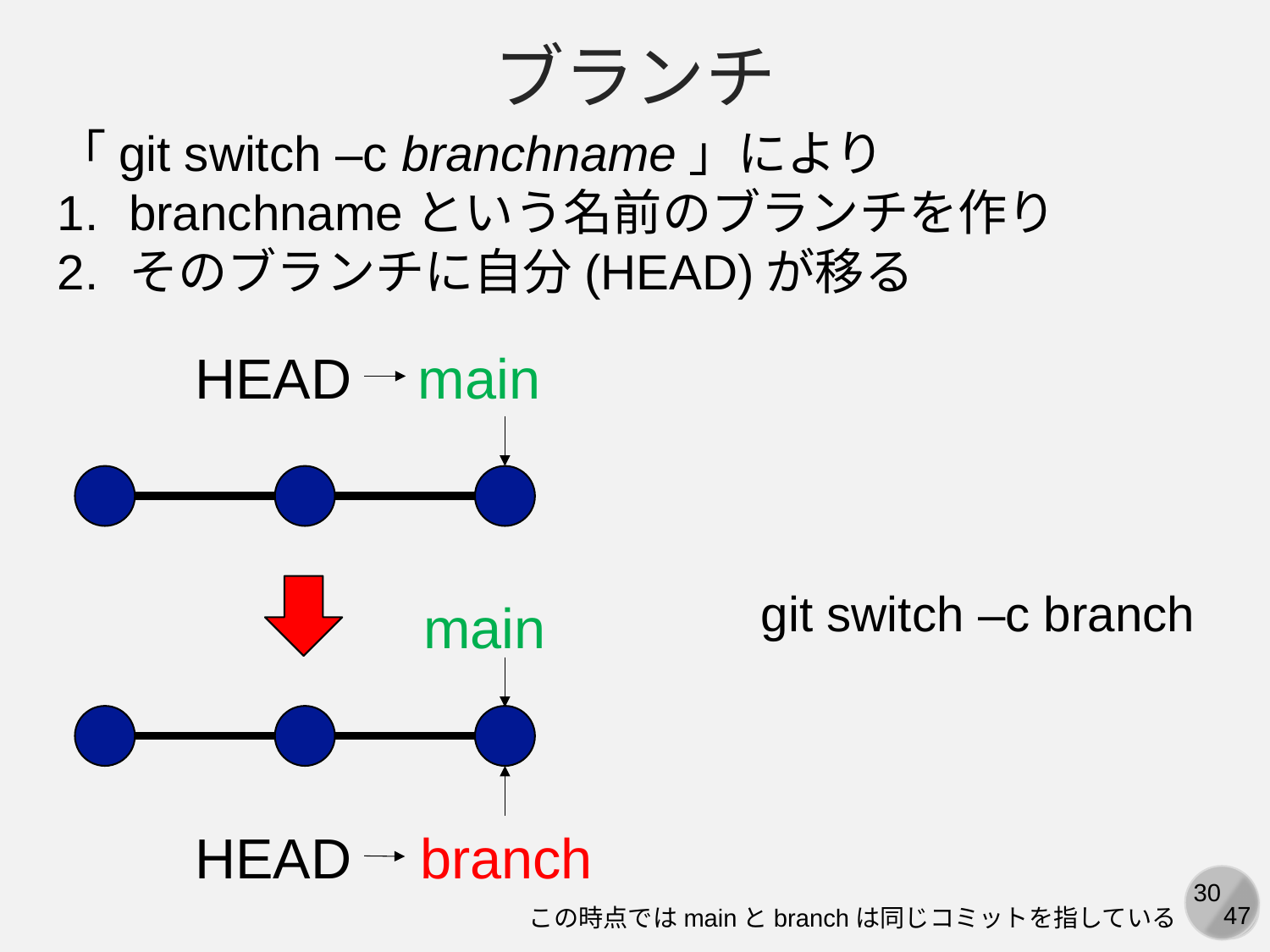

ブランチ
「git switch –c branchname」により
branchnameという名前のブランチを作り
そのブランチに自分(HEAD)が移る
HEAD
main

git switch –c branch

main

HEAD
branch
この時点ではmainとbranchは同じコミットを指している